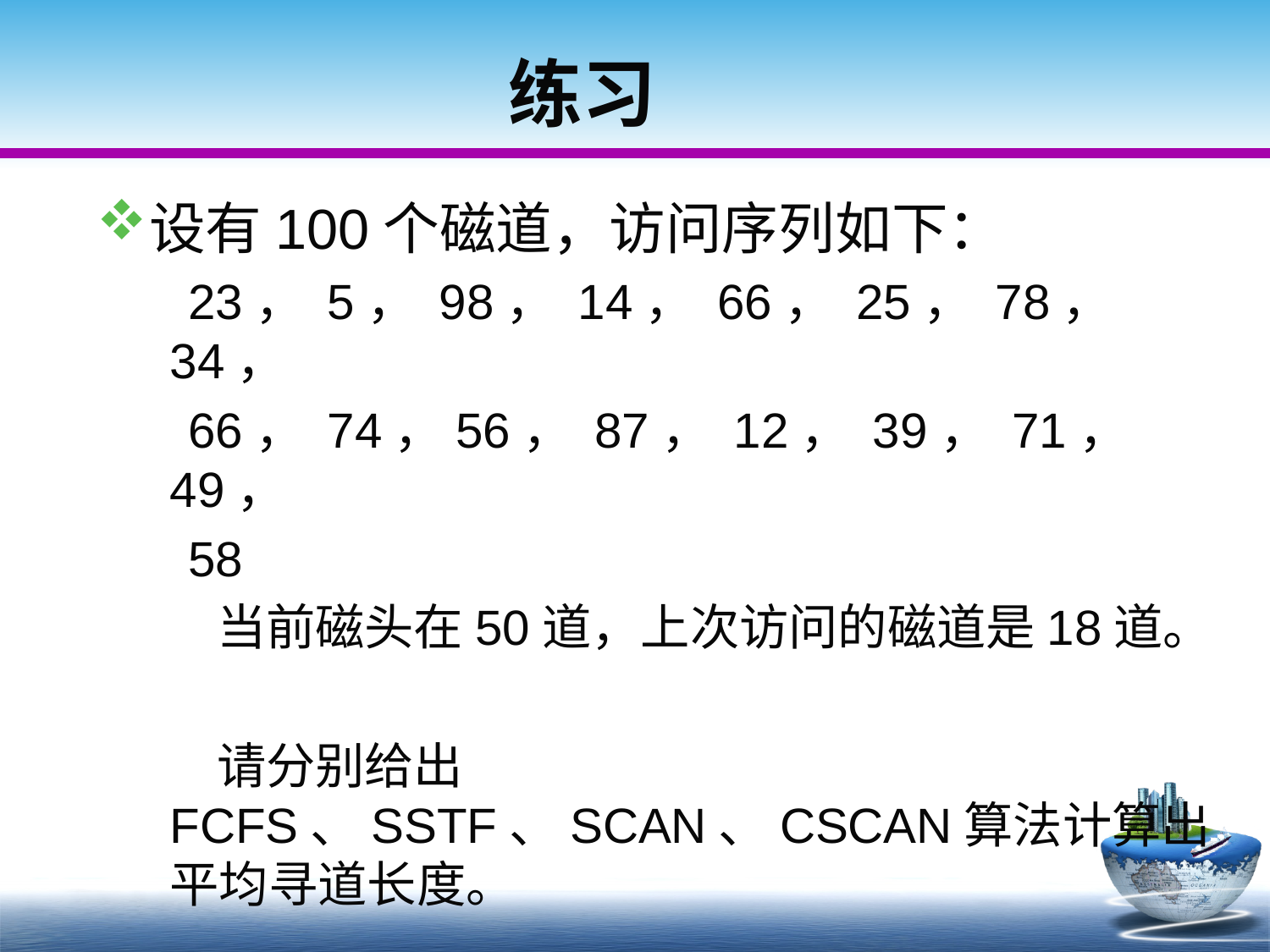

# 练习

设有100个磁道，访问序列如下：
  23， 5， 98， 14， 66， 25， 78， 34，
  66， 74，56， 87， 12， 39， 71， 49，
  58
    当前磁头在50道，上次访问的磁道是18道。

    请分别给出FCFS、SSTF、SCAN、CSCAN算法计算出平均寻道长度。